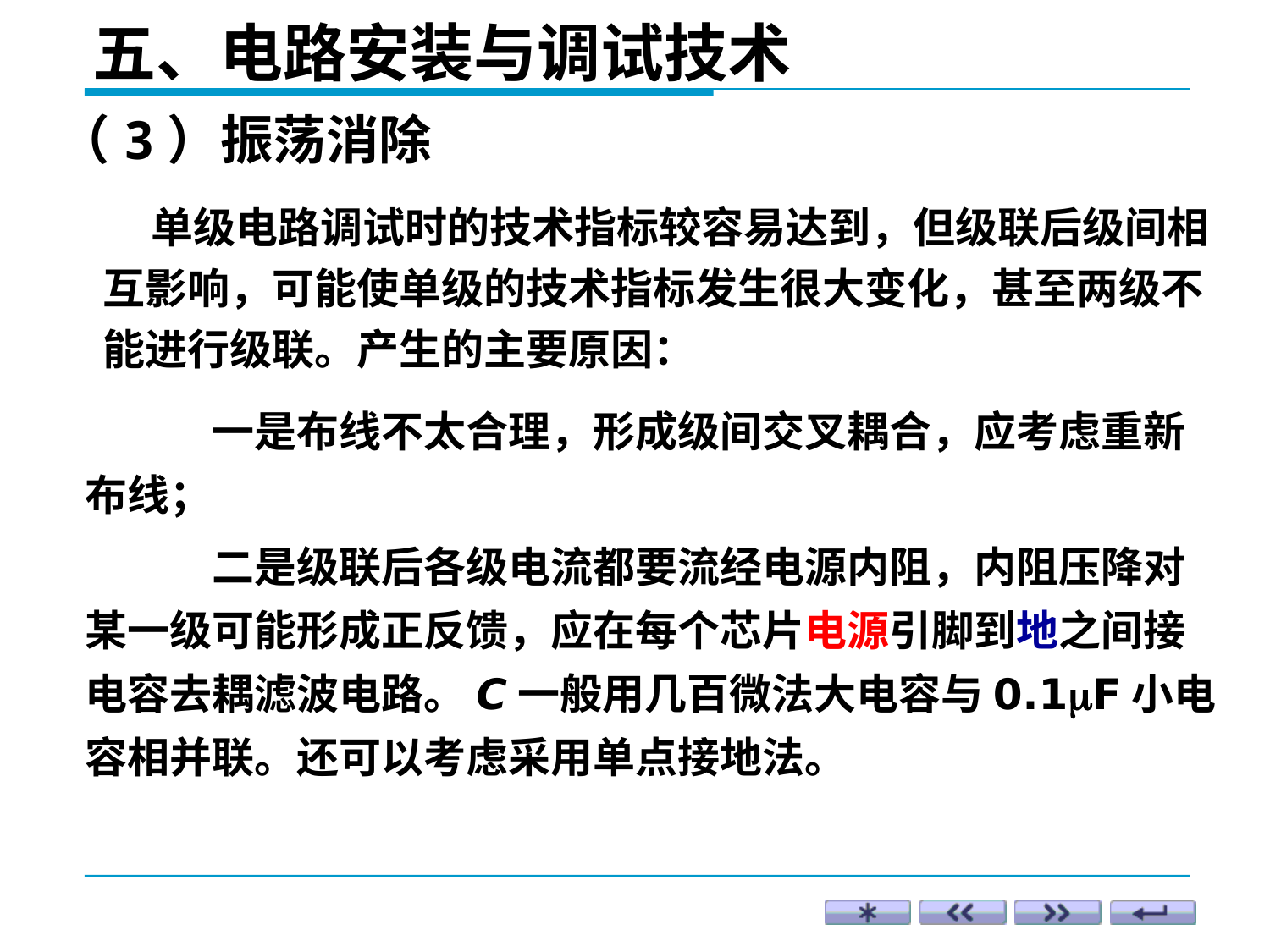

# 五、电路安装与调试技术
（3）振荡消除
	    单级电路调试时的技术指标较容易达到，但级联后级间相互影响，可能使单级的技术指标发生很大变化，甚至两级不能进行级联。产生的主要原因：
	一是布线不太合理，形成级间交叉耦合，应考虑重新布线；
	二是级联后各级电流都要流经电源内阻，内阻压降对某一级可能形成正反馈，应在每个芯片电源引脚到地之间接电容去耦滤波电路。C一般用几百微法大电容与0.1μF小电容相并联。还可以考虑采用单点接地法。
21